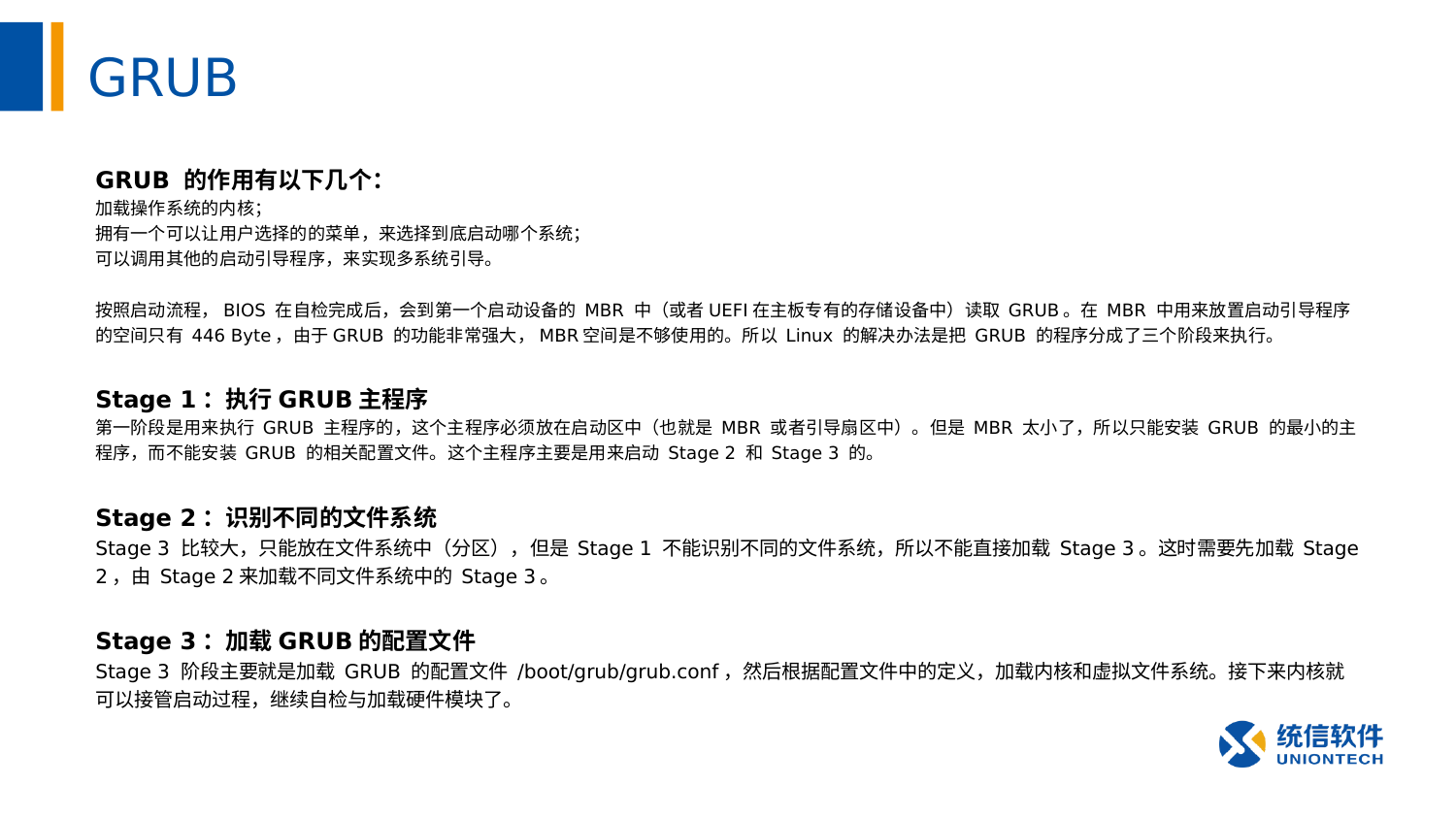

# GRUB

GRUB 的作用有以下几个：
加载操作系统的内核；
拥有一个可以让用户选择的的菜单，来选择到底启动哪个系统；
可以调用其他的启动引导程序，来实现多系统引导。
按照启动流程，BIOS 在自检完成后，会到第一个启动设备的 MBR 中（或者UEFI在主板专有的存储设备中）读取 GRUB。在 MBR 中用来放置启动引导程序的空间只有 446 Byte，由于GRUB 的功能非常强大，MBR空间是不够使用的。所以 Linux 的解决办法是把 GRUB 的程序分成了三个阶段来执行。
Stage 1：执行GRUB主程序
第一阶段是用来执行 GRUB 主程序的，这个主程序必须放在启动区中（也就是 MBR 或者引导扇区中）。但是 MBR 太小了，所以只能安装 GRUB 的最小的主程序，而不能安装 GRUB 的相关配置文件。这个主程序主要是用来启动 Stage 2 和 Stage 3 的。
Stage 2：识别不同的文件系统
Stage 3 比较大，只能放在文件系统中（分区），但是 Stage 1 不能识别不同的文件系统，所以不能直接加载 Stage 3。这时需要先加载 Stage 2，由 Stage 2来加载不同文件系统中的 Stage 3。
Stage 3：加载GRUB的配置文件
Stage 3 阶段主要就是加载 GRUB 的配置文件 /boot/grub/grub.conf，然后根据配置文件中的定义，加载内核和虚拟文件系统。接下来内核就可以接管启动过程，继续自检与加载硬件模块了。